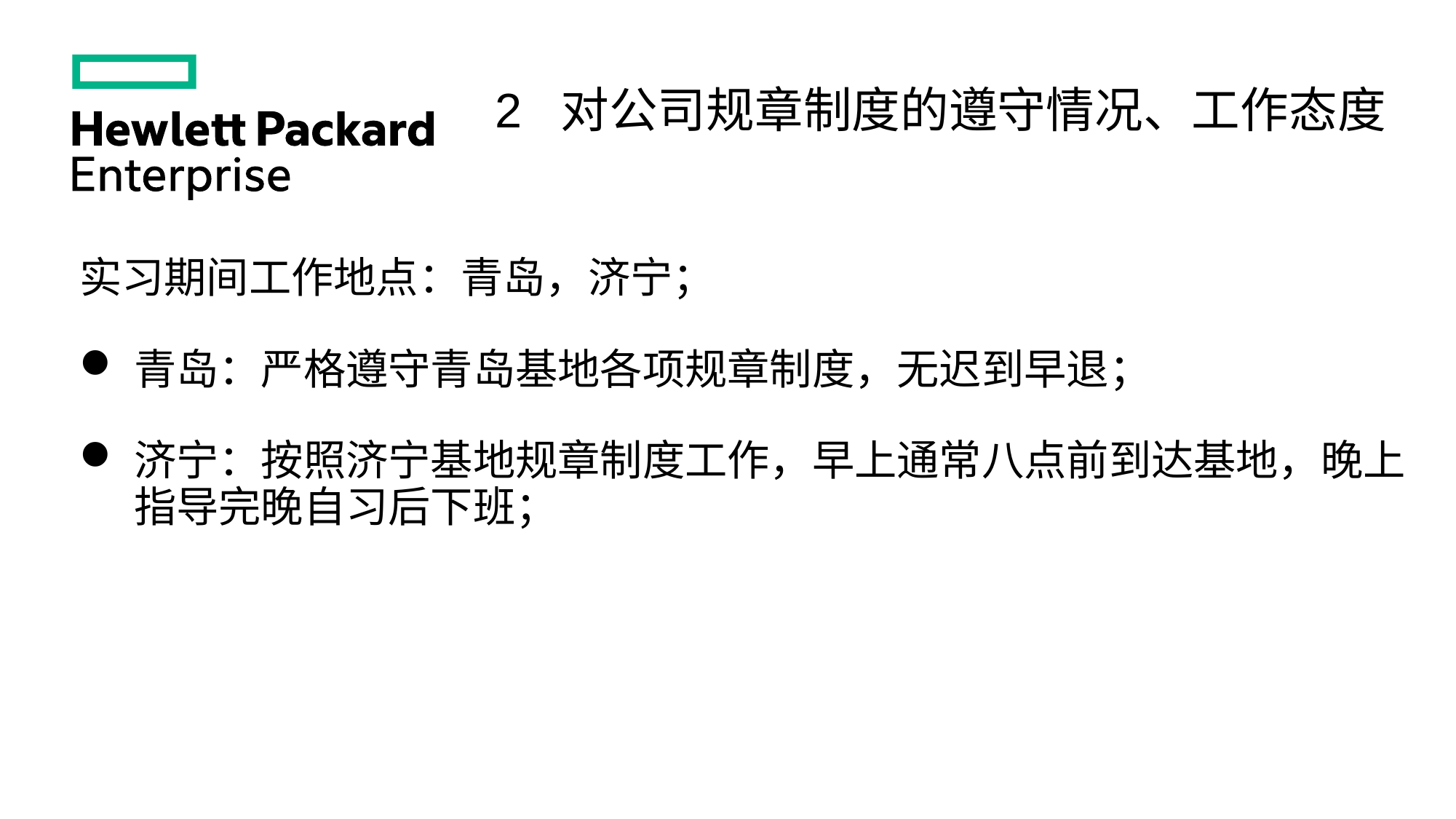

2  对公司规章制度的遵守情况、工作态度
实习期间工作地点：青岛，济宁；

青岛：严格遵守青岛基地各项规章制度，无迟到早退；

济宁：按照济宁基地规章制度工作，早上通常八点前到达基地，晚上指导完晚自习后下班；
9